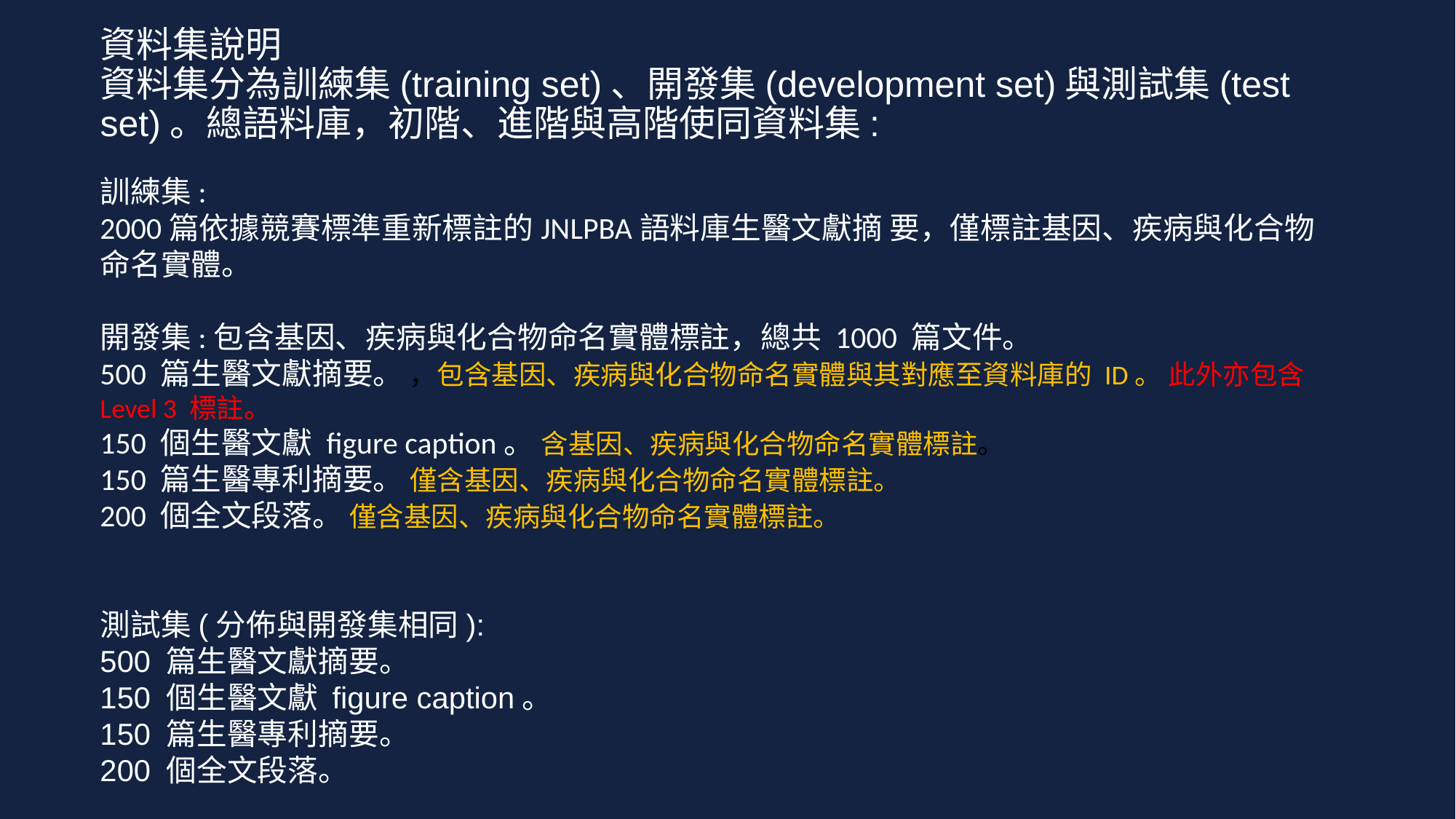

資料集說明
資料集分為訓練集(training set)、開發集(development set)與測試集(test set)。總語料庫，初階、進階與高階使同資料集:

訓練集:
2000篇依據競賽標準重新標註的JNLPBA語料庫生醫文獻摘 要，僅標註基因、疾病與化合物命名實體。

開發集:包含基因、疾病與化合物命名實體標註，總共 1000 篇文件。
500 篇生醫文獻摘要。 ，包含基因、疾病與化合物命名實體與其對應至資料庫的 ID。 此外亦包含 Level 3 標註。
150 個生醫文獻 figure caption。 含基因、疾病與化合物命名實體標註。
150 篇生醫專利摘要。 僅含基因、疾病與化合物命名實體標註。
200 個全文段落。 僅含基因、疾病與化合物命名實體標註。

測試集(分佈與開發集相同):
500 篇生醫文獻摘要。
150 個生醫文獻 figure caption。
150 篇生醫專利摘要。
200 個全文段落。